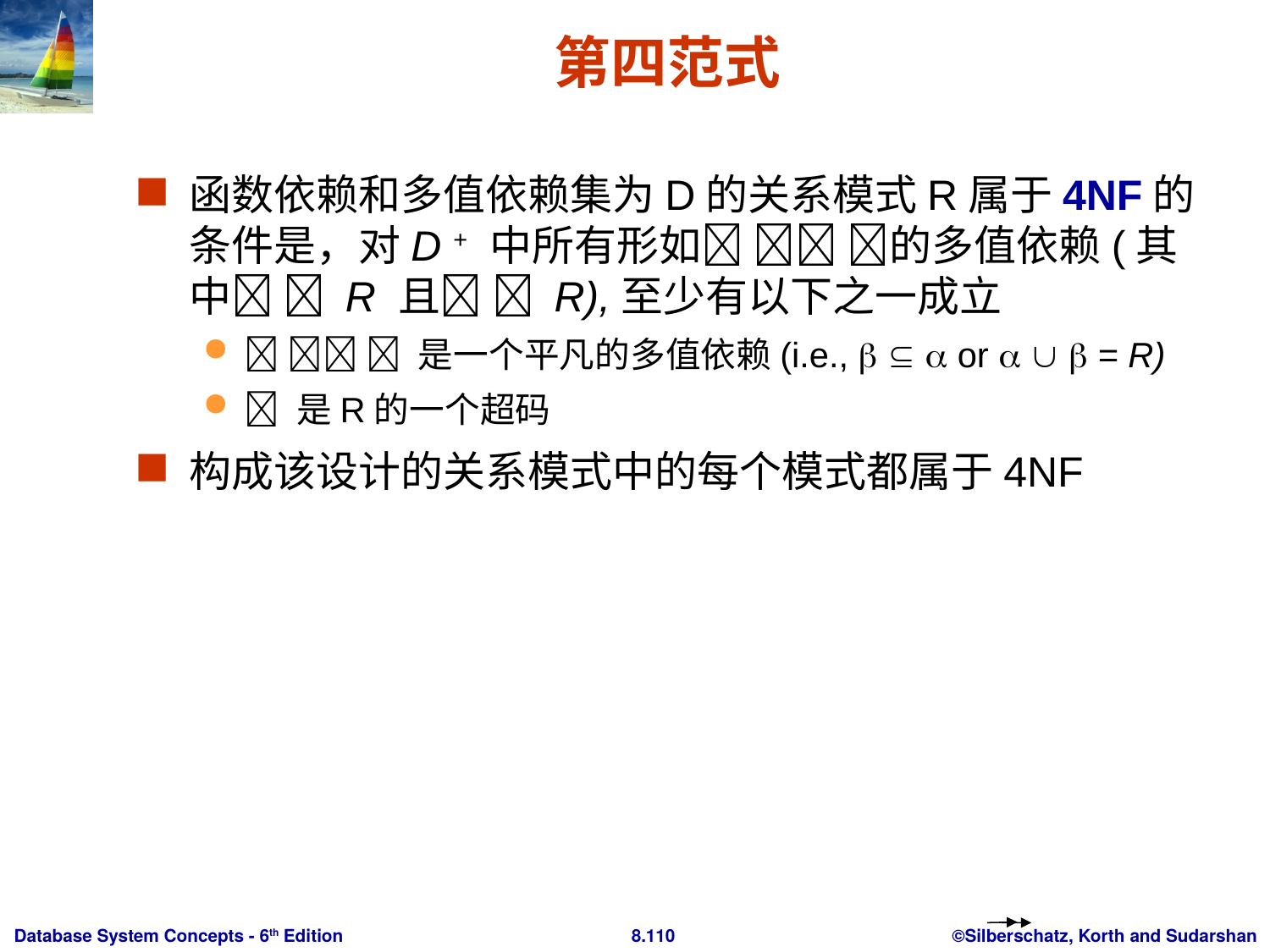

# 第四范式
函数依赖和多值依赖集为D的关系模式R属于4NF的条件是，对D + 中所有形如α →→ β的多值依赖(其中α ⊆ R 且β ⊆ R),至少有以下之一成立
α →→ β 是一个平凡的多值依赖(i.e., β ⊆ α or α ∪ β = R)
α 是R的一个超码
构成该设计的关系模式中的每个模式都属于4NF